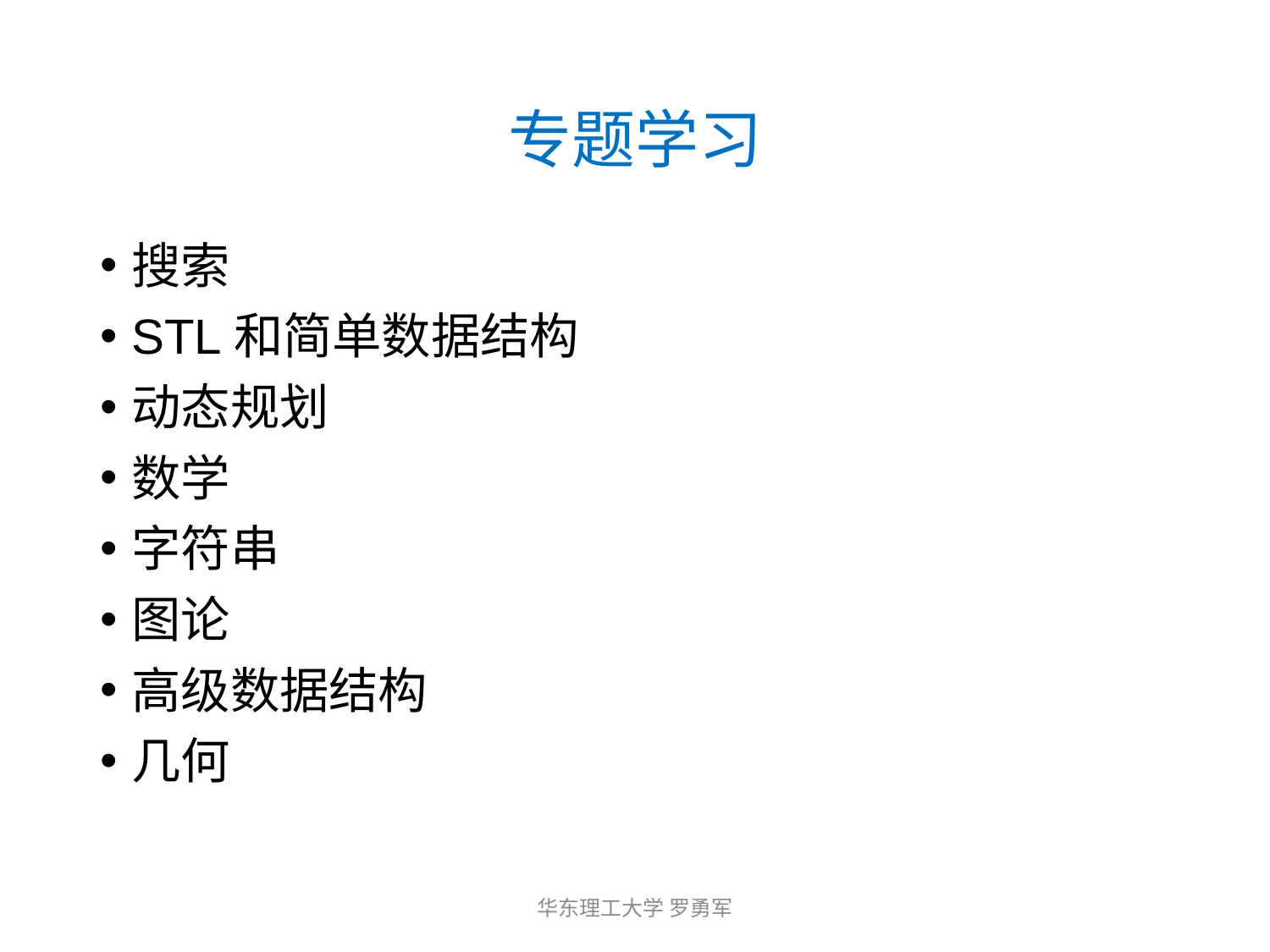

# 专题学习
搜索
STL和简单数据结构
动态规划
数学
字符串
图论
高级数据结构
几何

华东理工大学 罗勇军